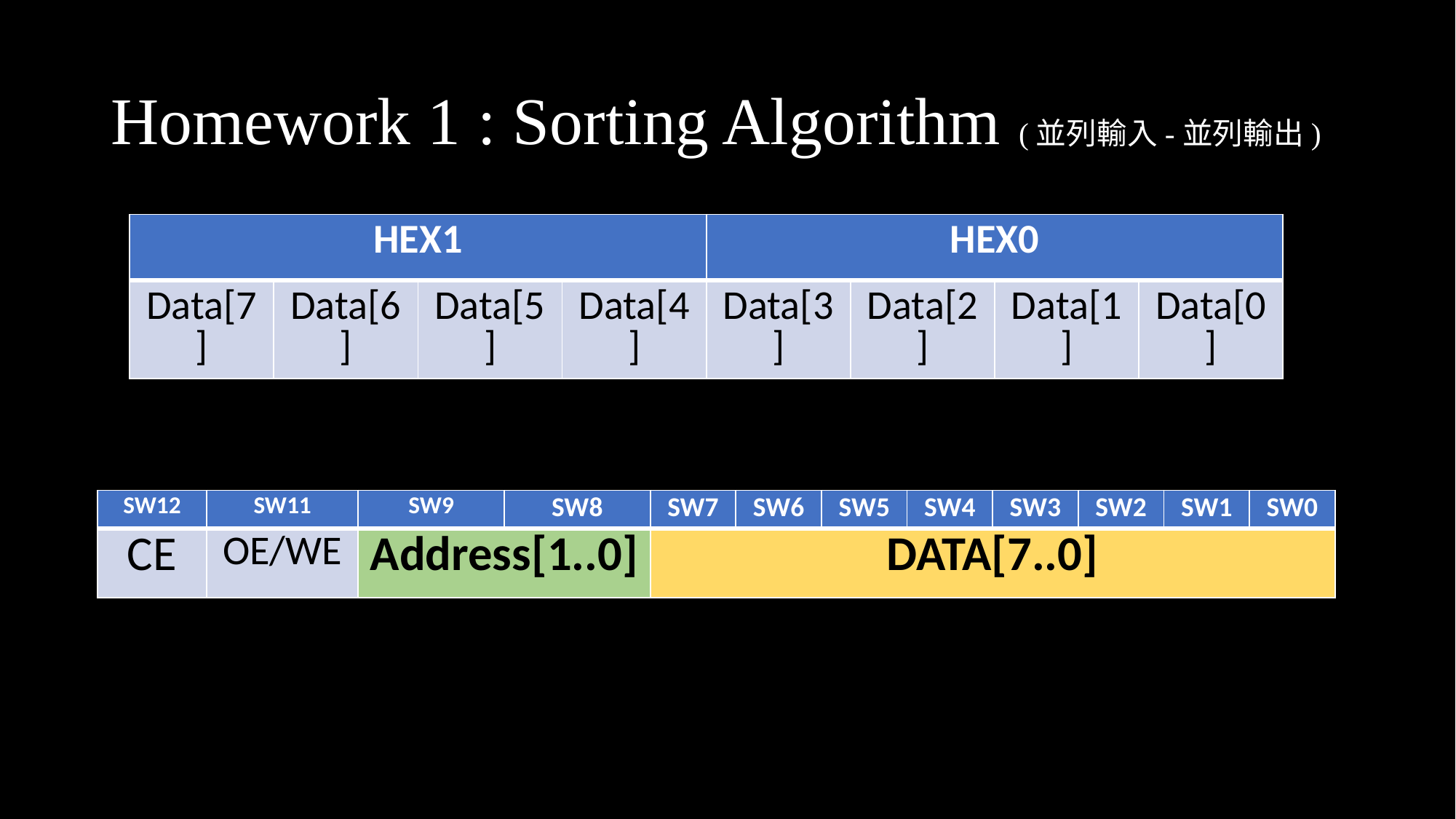

# Homework 1 : Sorting Algorithm (並列輸入-並列輸出)
| HEX1 |  |  |  | HEX0 |  |  |  |
| --- | --- | --- | --- | --- | --- | --- | --- |
| Data[7] | Data[6] | Data[5] | Data[4] | Data[3] | Data[2] | Data[1] | Data[0] |
| SW12 | SW11 | SW9 | SW8 | SW7 | SW6 | SW5 | SW4 | SW3 | SW2 | SW1 | SW0 |
| --- | --- | --- | --- | --- | --- | --- | --- | --- | --- | --- | --- |
| CE | OE/WE | Address[1..0] |  | DATA[7..0] |  |  |  |  |  |  |  |